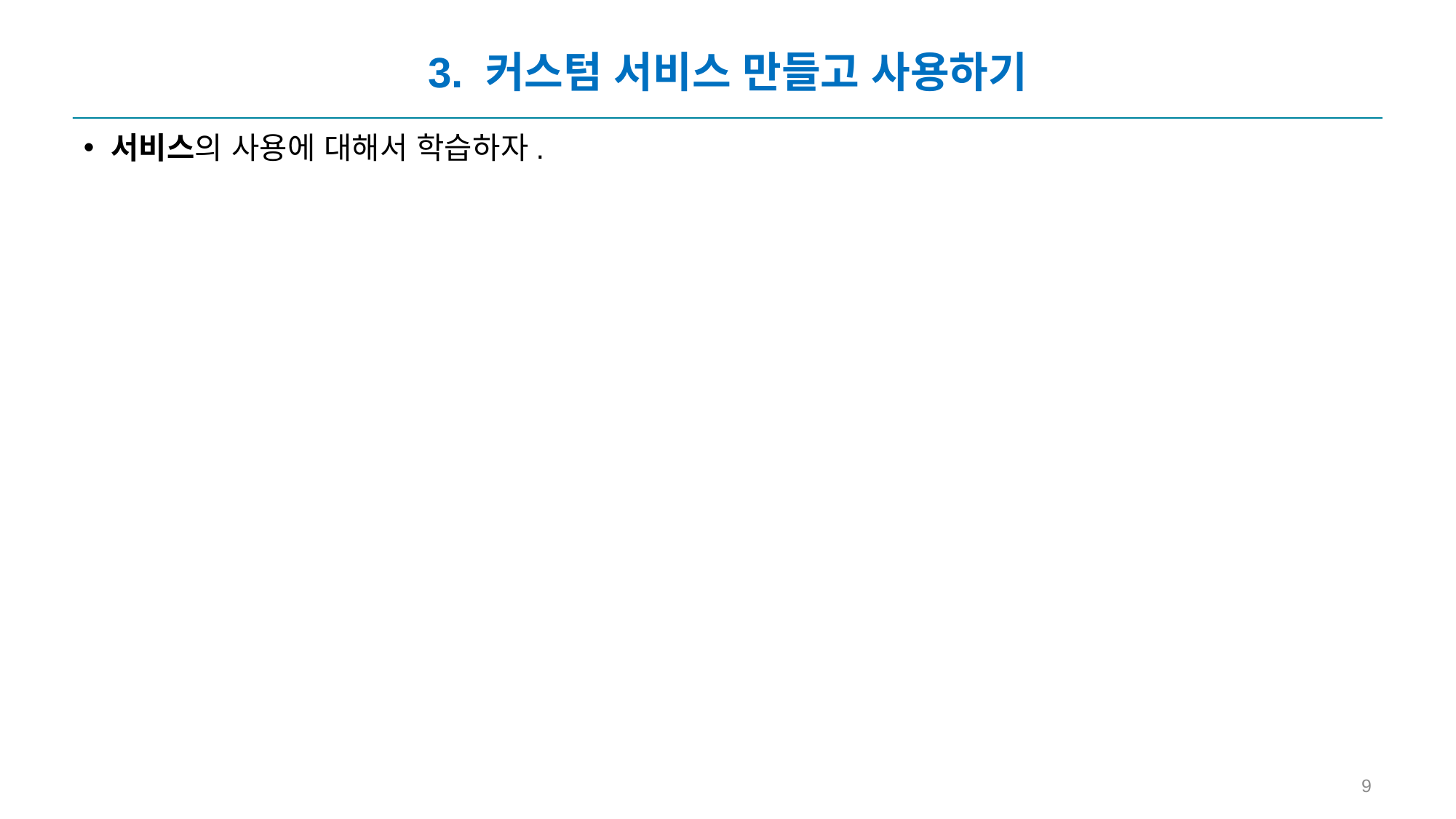

# 3. 커스텀 서비스 만들고 사용하기
서비스의 사용에 대해서 학습하자.

9